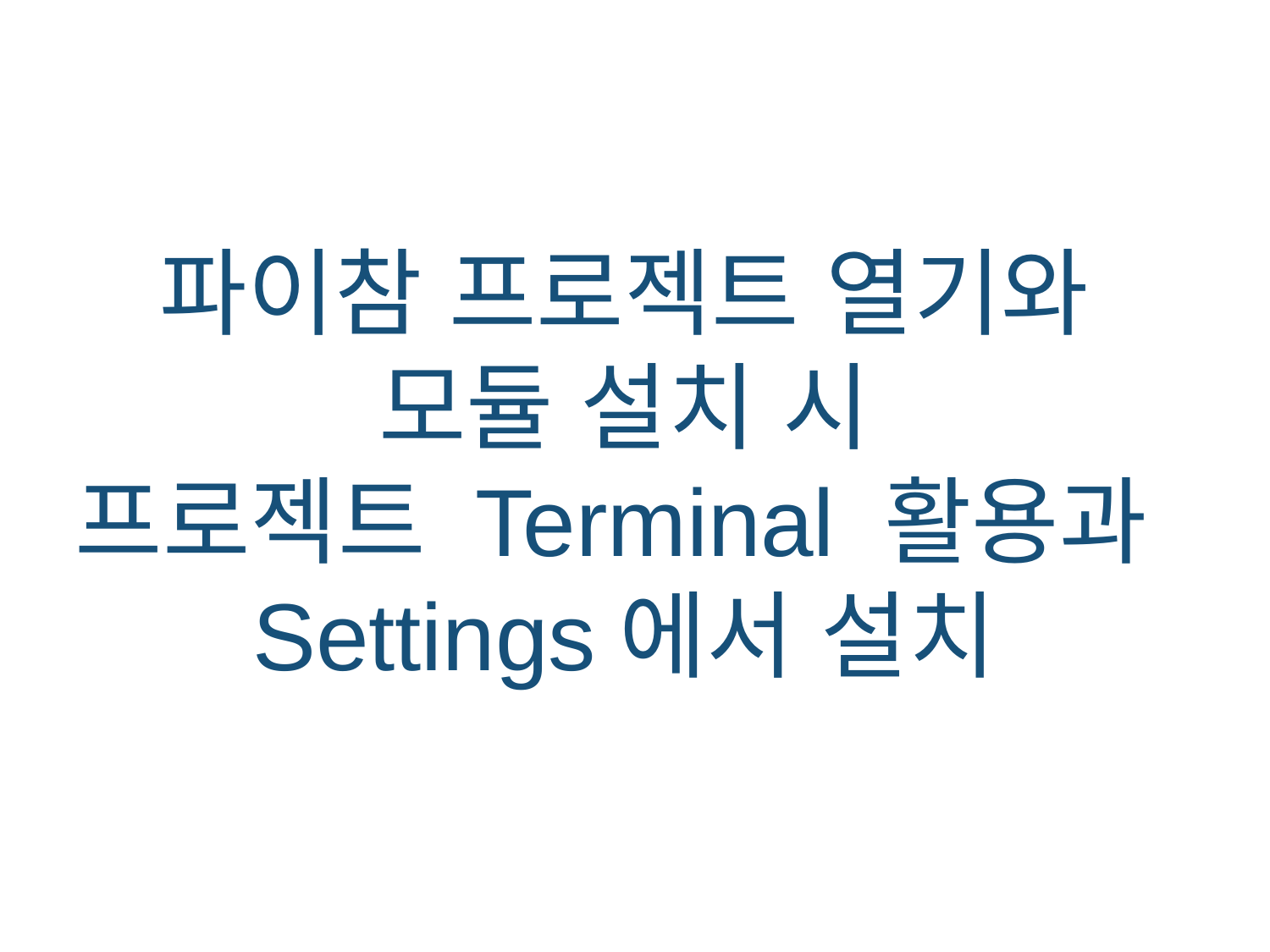

파이참 프로젝트 열기와
모듈 설치 시
프로젝트 Terminal 활용과
Settings에서 설치